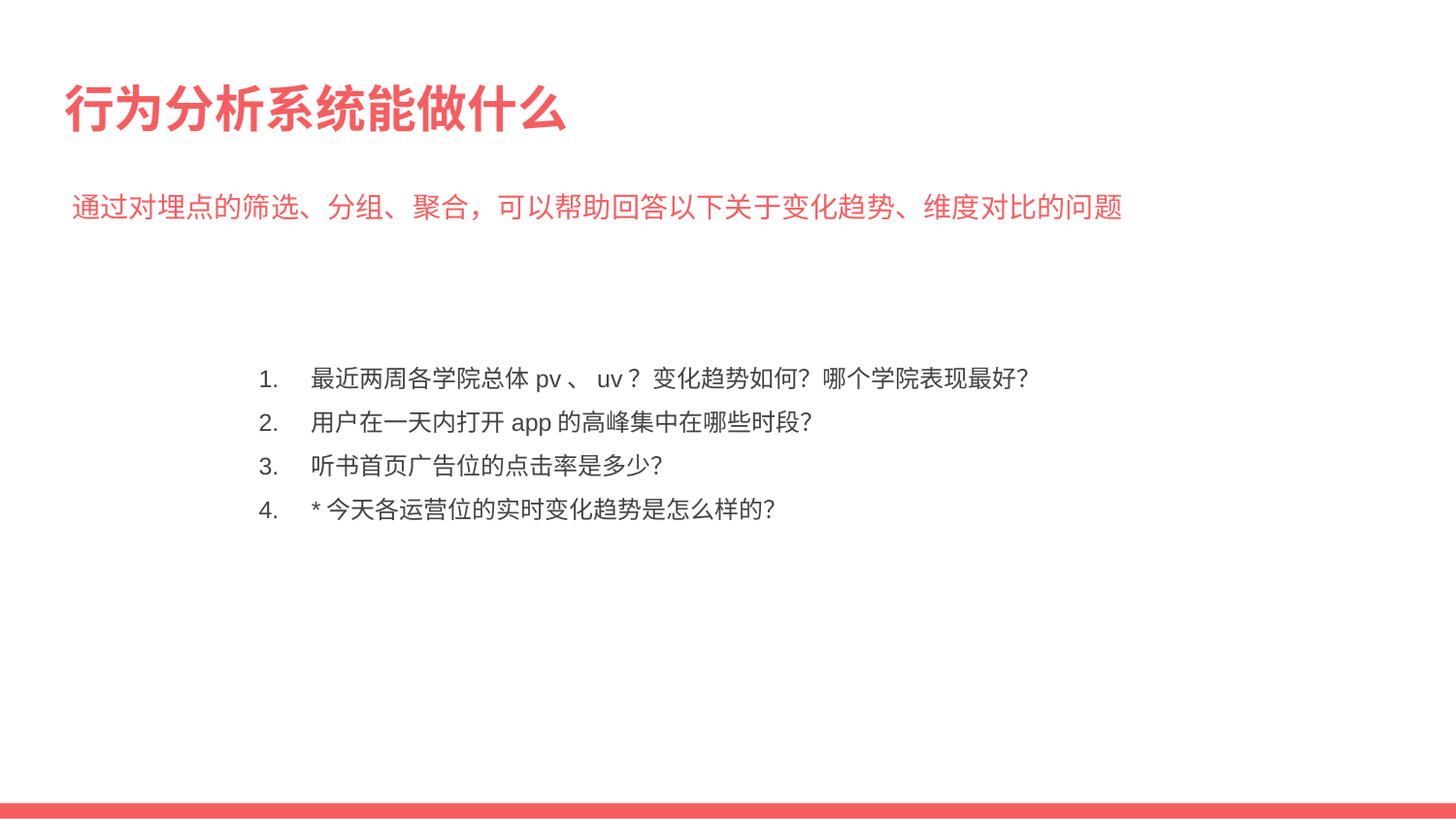

# 行为分析系统能做什么
通过对埋点的筛选、分组、聚合，可以帮助回答以下关于变化趋势、维度对比的问题
最近两周各学院总体pv、uv？变化趋势如何？哪个学院表现最好？
用户在一天内打开app的高峰集中在哪些时段？
听书首页广告位的点击率是多少？
*今天各运营位的实时变化趋势是怎么样的？